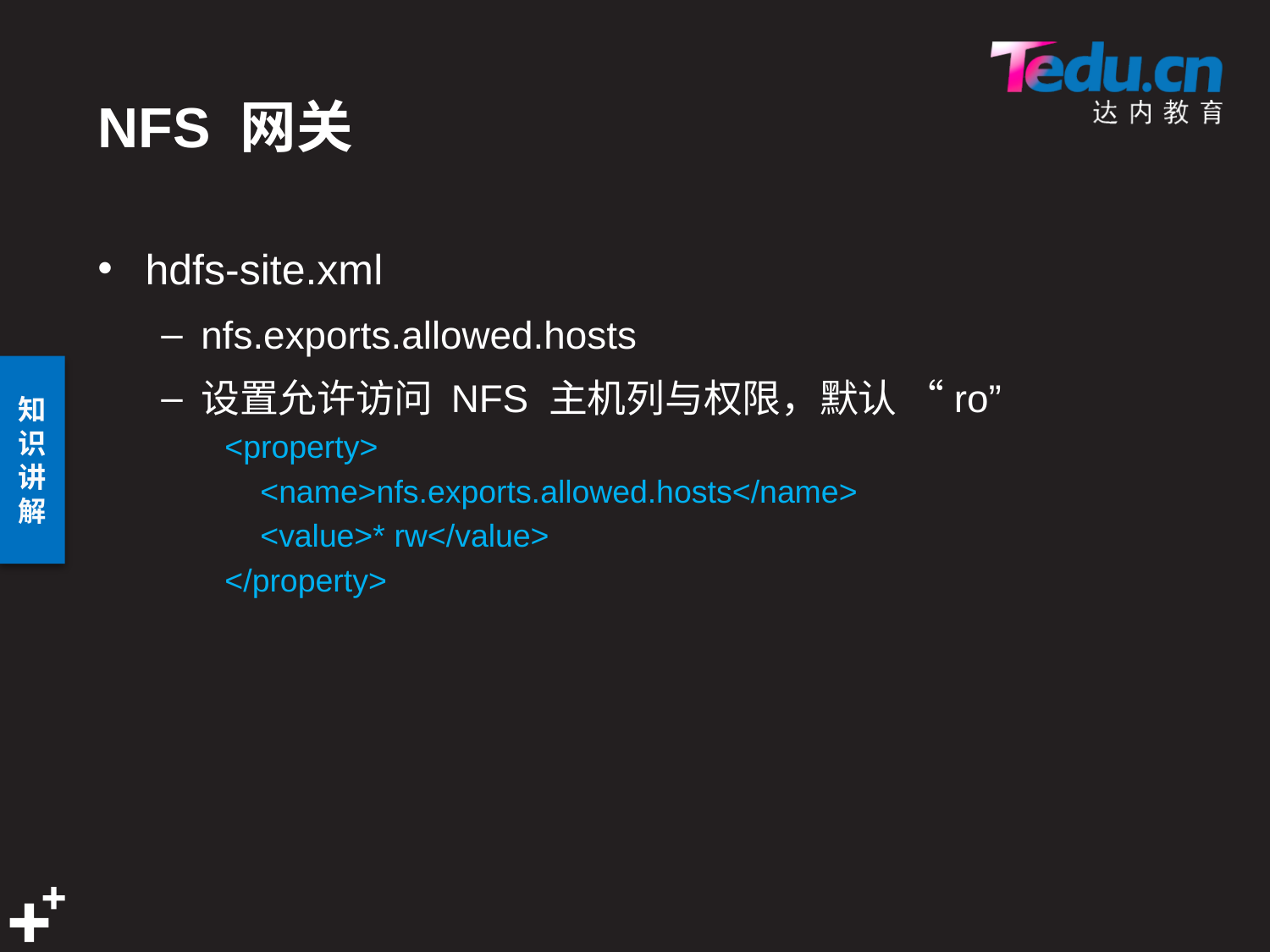

# NFS 网关
hdfs-site.xml
nfs.exports.allowed.hosts
设置允许访问 NFS 主机列与权限，默认 “ro”
<property>
    <name>nfs.exports.allowed.hosts</name>
    <value>* rw</value>
</property>